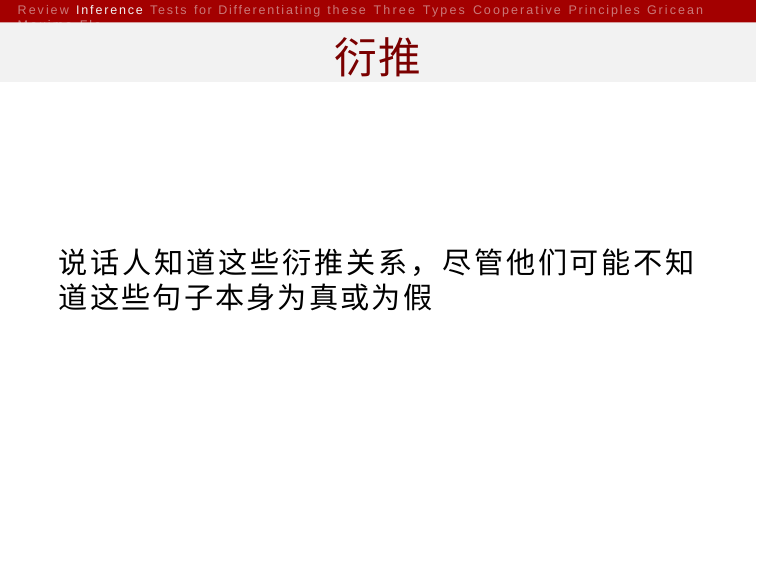

Review Inference Tests for Differentiating these Three Types Cooperative Principles Gricean Maxims Flo
衍推
说话人知道这些衍推关系，尽管他们可能不知道这些句子本身为真或为假